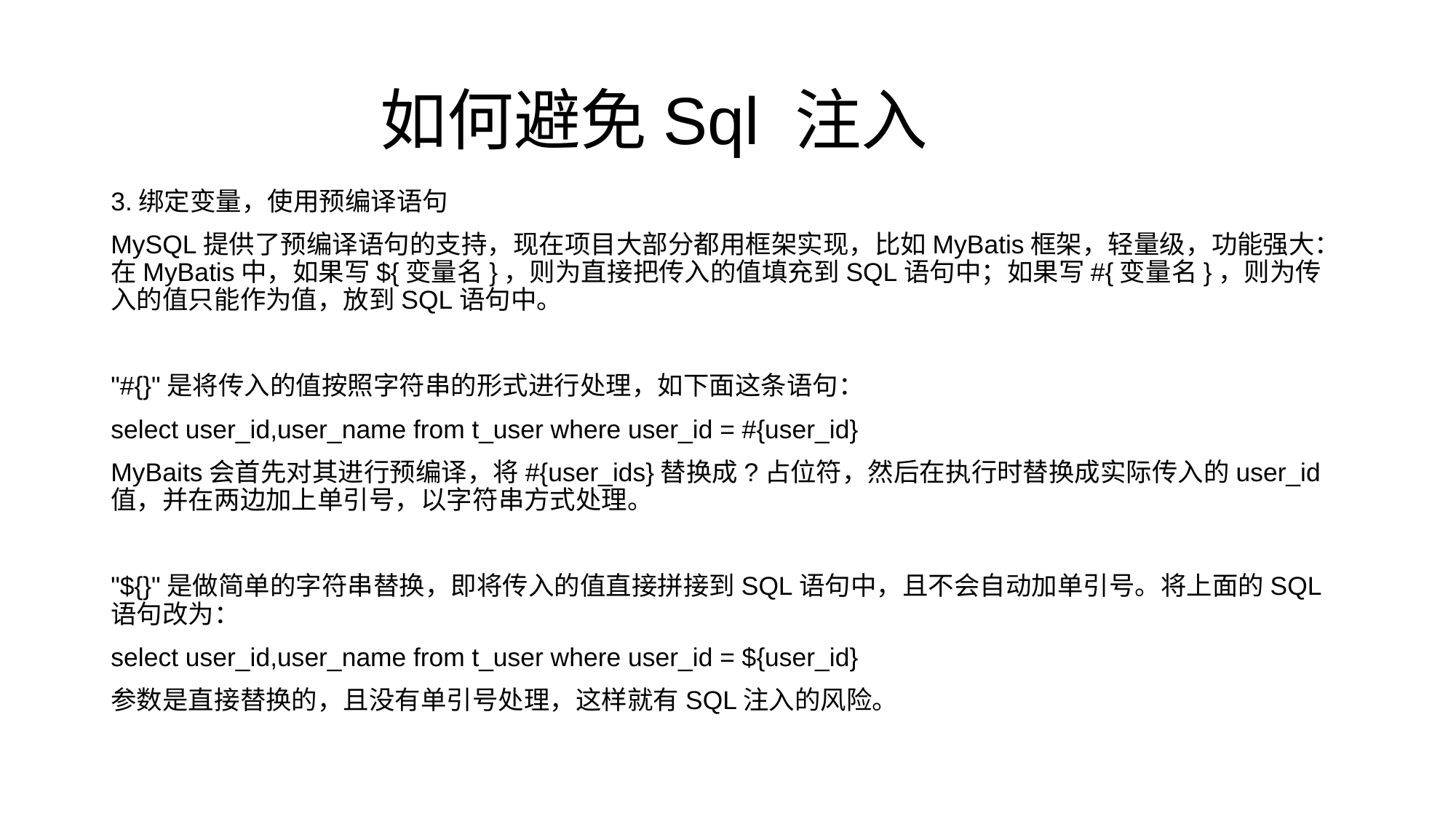

# 如何避免Sql 注入
3.绑定变量，使用预编译语句
MySQL提供了预编译语句的支持，现在项目大部分都用框架实现，比如MyBatis框架，轻量级，功能强大：在MyBatis中，如果写${变量名}，则为直接把传入的值填充到SQL语句中；如果写#{变量名}，则为传入的值只能作为值，放到SQL语句中。

"#{}"是将传入的值按照字符串的形式进行处理，如下面这条语句：
select user_id,user_name from t_user where user_id = #{user_id}
MyBaits会首先对其进行预编译，将#{user_ids}替换成?占位符，然后在执行时替换成实际传入的user_id值，并在两边加上单引号，以字符串方式处理。

"${}"是做简单的字符串替换，即将传入的值直接拼接到SQL语句中，且不会自动加单引号。将上面的SQL语句改为：
select user_id,user_name from t_user where user_id = ${user_id}
参数是直接替换的，且没有单引号处理，这样就有SQL注入的风险。